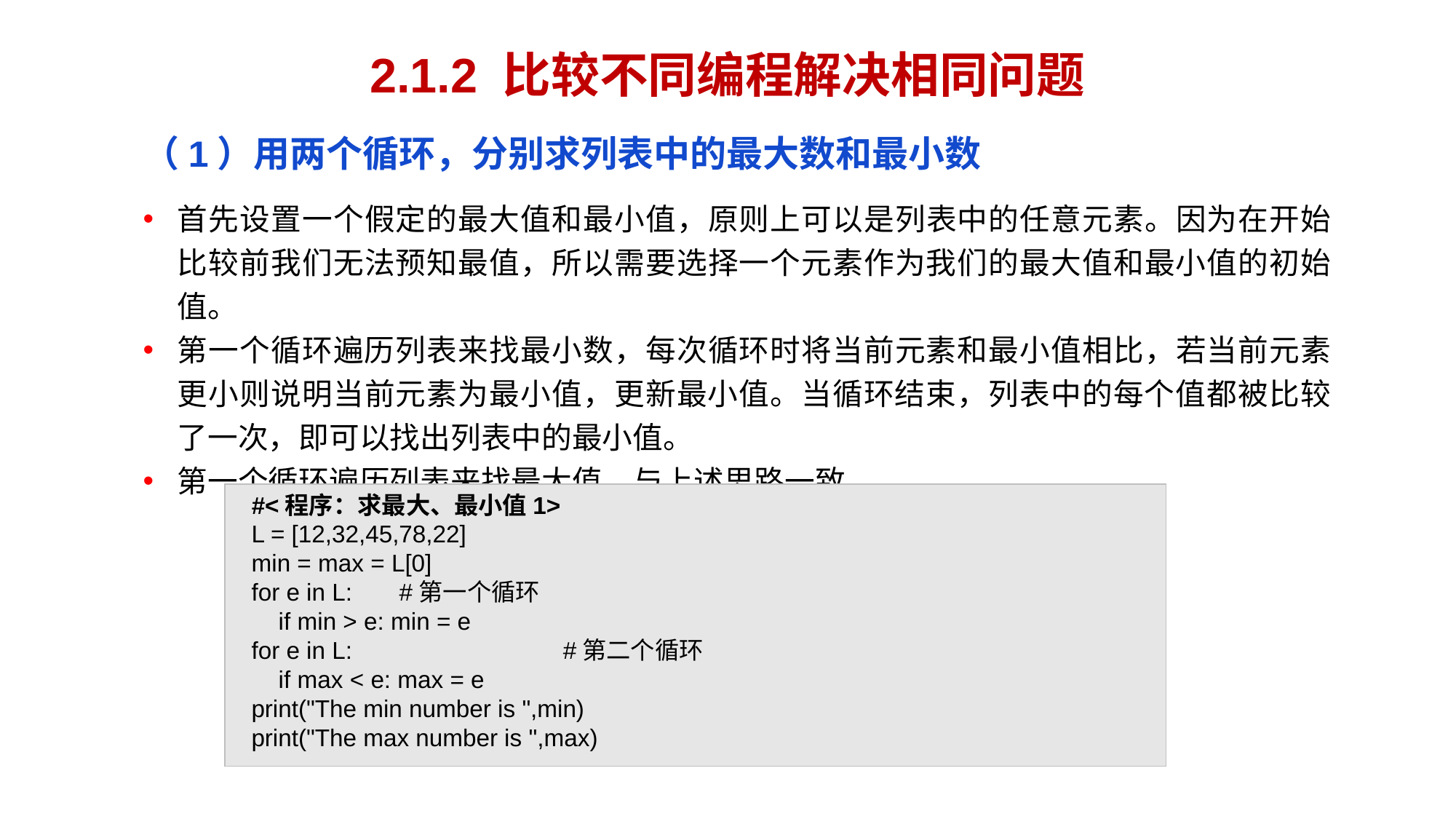

# 2.1.2 比较不同编程解决相同问题
（1）用两个循环，分别求列表中的最大数和最小数
首先设置一个假定的最大值和最小值，原则上可以是列表中的任意元素。因为在开始比较前我们无法预知最值，所以需要选择一个元素作为我们的最大值和最小值的初始值。
第一个循环遍历列表来找最小数，每次循环时将当前元素和最小值相比，若当前元素更小则说明当前元素为最小值，更新最小值。当循环结束，列表中的每个值都被比较了一次，即可以找出列表中的最小值。
第一个循环遍历列表来找最大值，与上述思路一致。
#<程序：求最大、最小值1>
L = [12,32,45,78,22]
min = max = L[0]
for e in L:       #第一个循环
    if min > e: min = e
for e in L:		#第二个循环
    if max < e: max = e
print("The min number is ",min)
print("The max number is ",max)